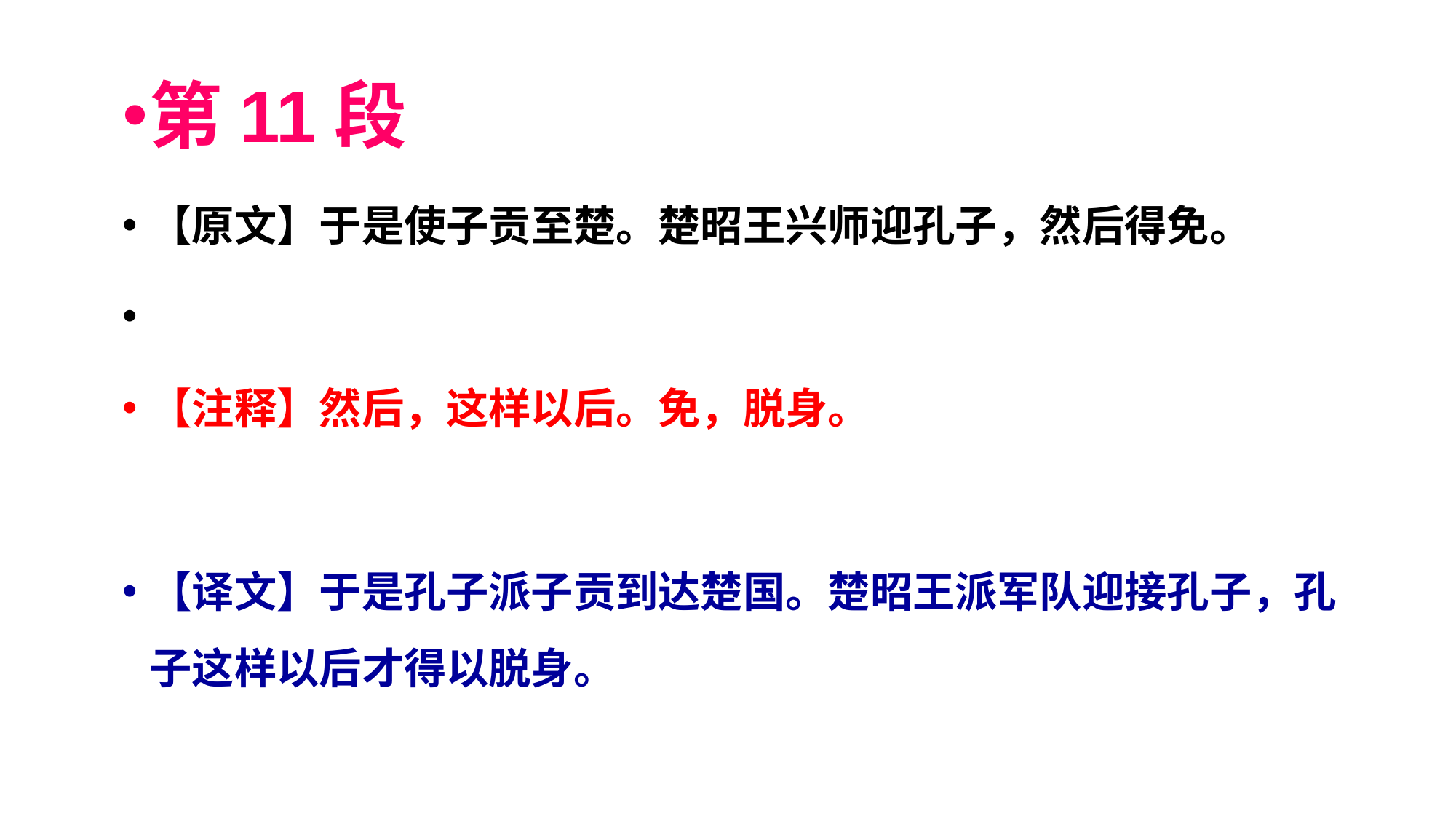

第11段
【原文】于是使子贡至楚。楚昭王兴师迎孔子，然后得免。

【注释】然后，这样以后。免，脱身。

【译文】于是孔子派子贡到达楚国。楚昭王派军队迎接孔子，孔子这样以后才得以脱身。